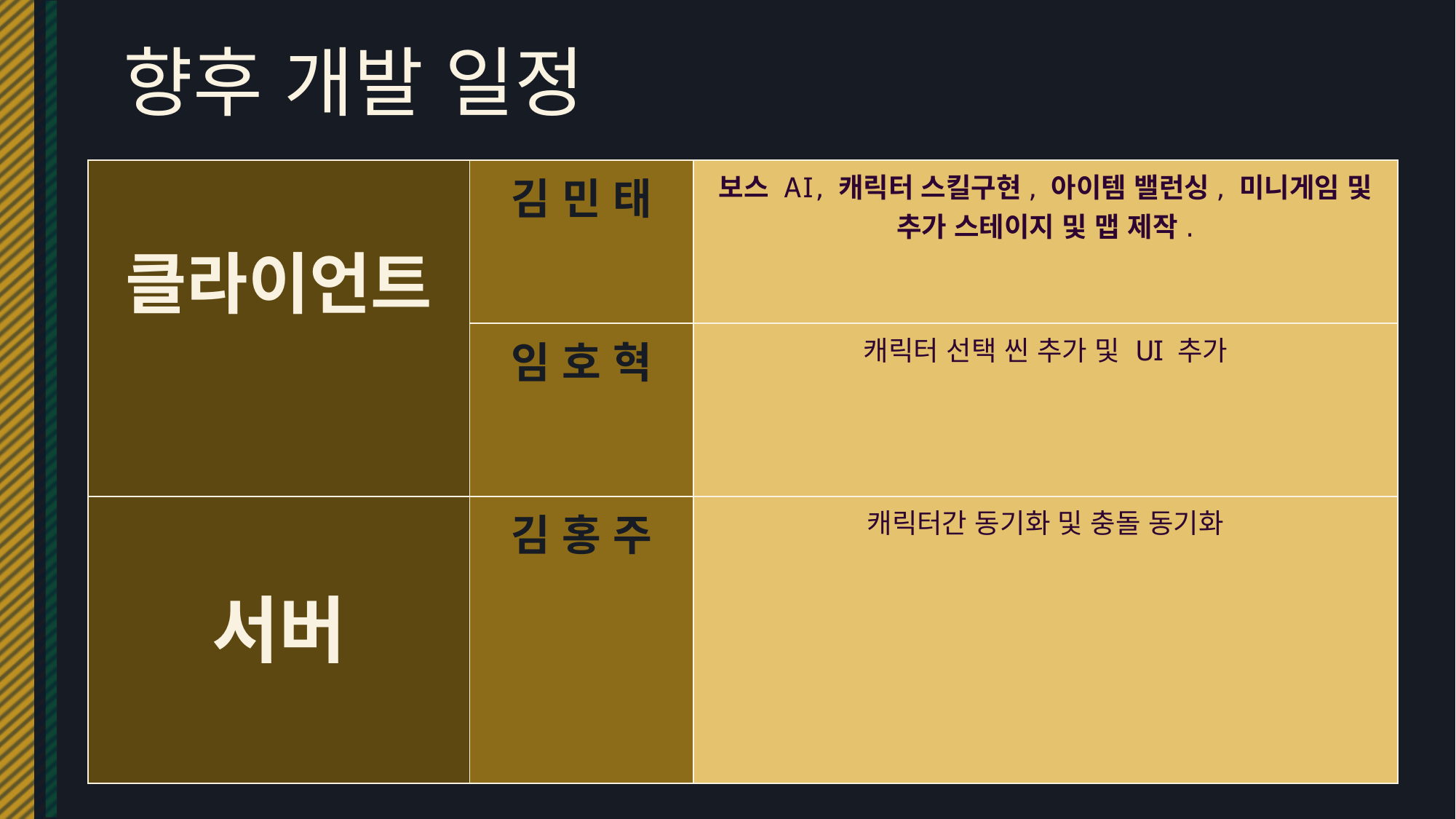

# 향후 개발 일정
| 클라이언트 | 김 민 태 | 보스 AI, 캐릭터 스킬구현, 아이템 밸런싱, 미니게임 및 추가 스테이지 및 맵 제작. |
| --- | --- | --- |
|  | 임 호 혁 | 캐릭터 선택 씬 추가 및 UI 추가 |
| 서버 | 김 홍 주 | 캐릭터간 동기화 및 충돌 동기화 |